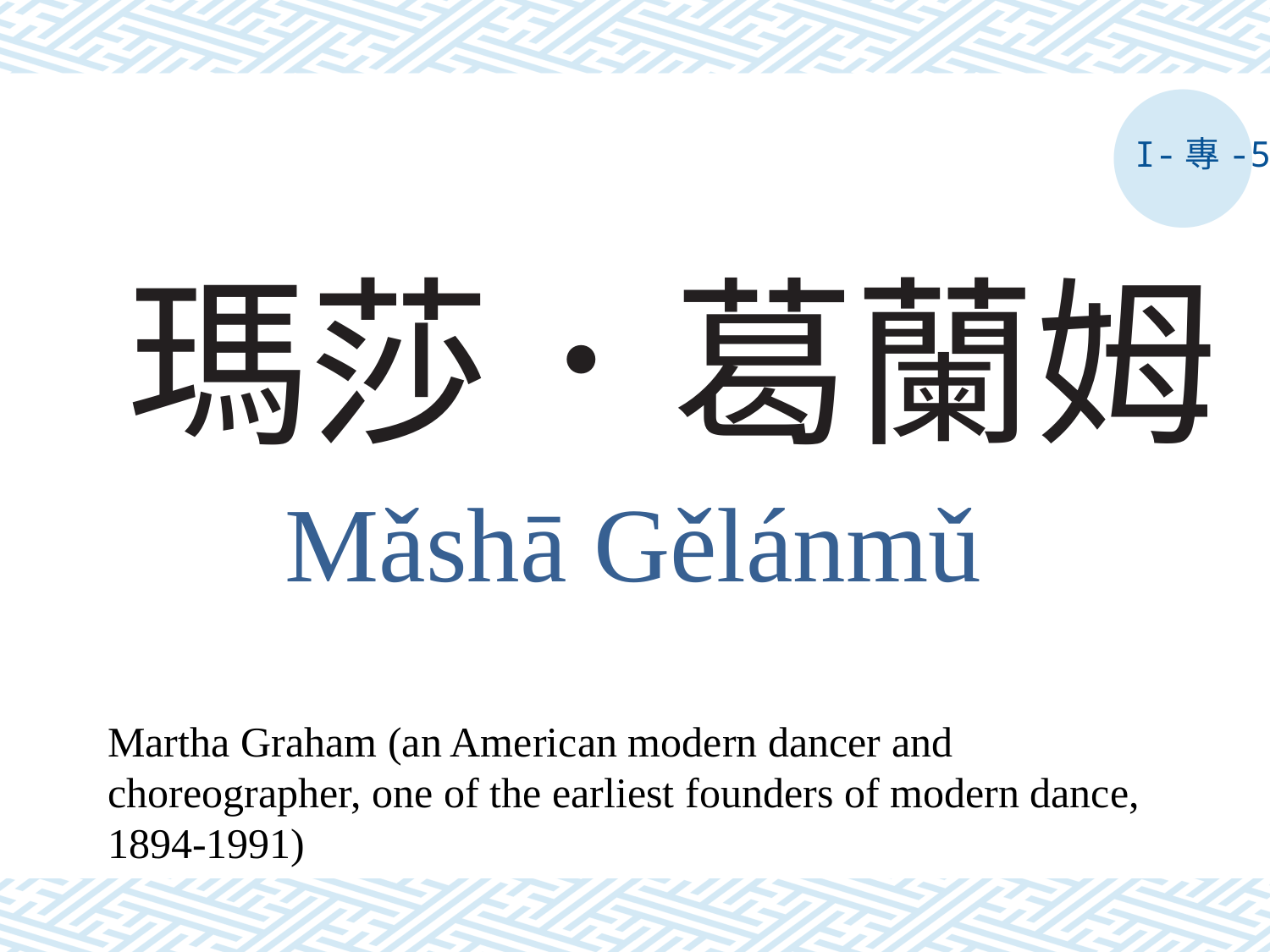

I-專-5

# 瑪莎．葛蘭姆
Mǎshā Gělánmǔ
Martha Graham (an American modern dancer and choreographer, one of the earliest founders of modern dance, 1894-1991)